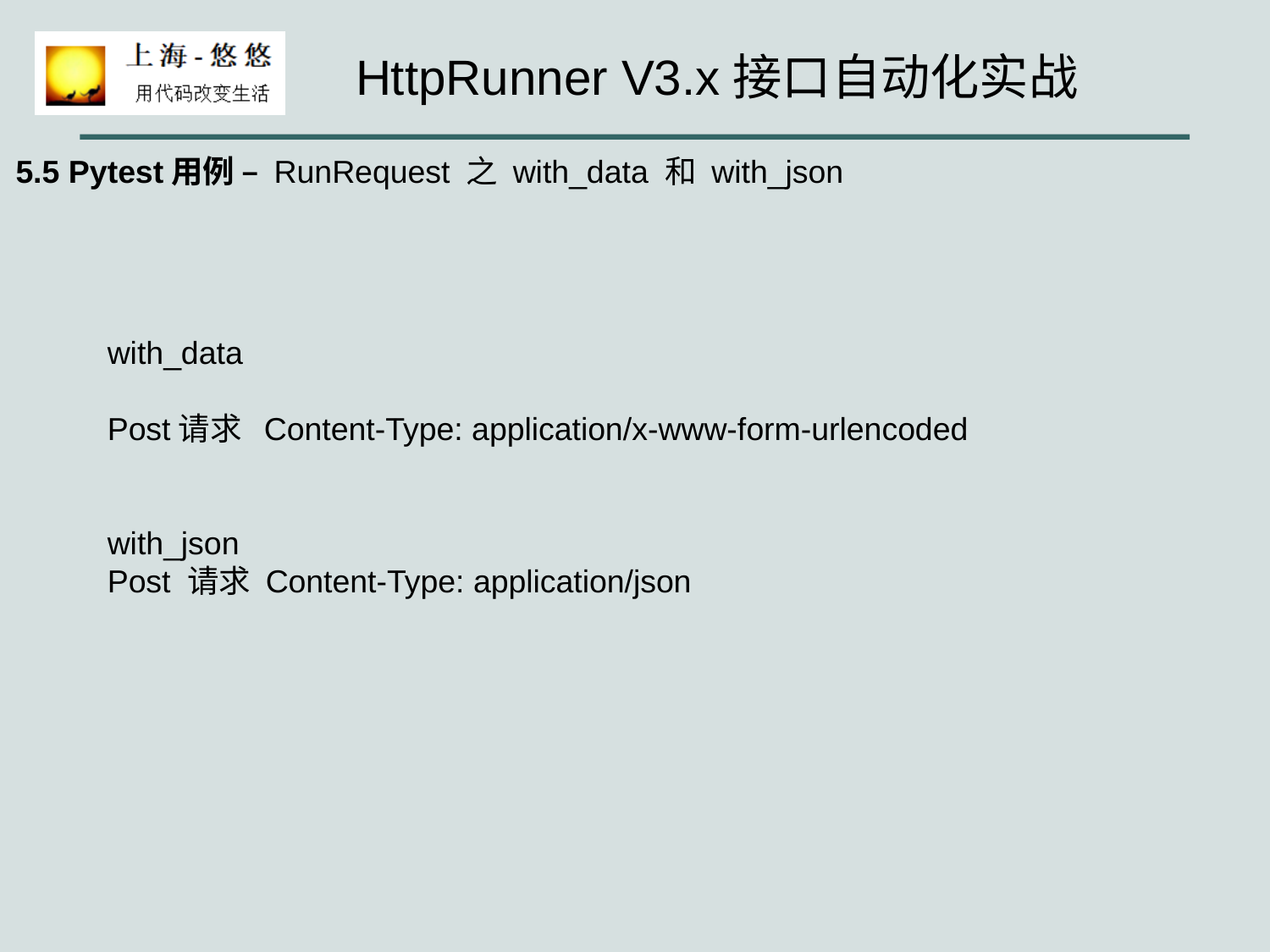

5.5 Pytest用例 – RunRequest 之 with_data 和 with_json
with_data

Post请求  Content-Type: application/x-www-form-urlencoded

with_json
Post 请求 Content-Type: application/json